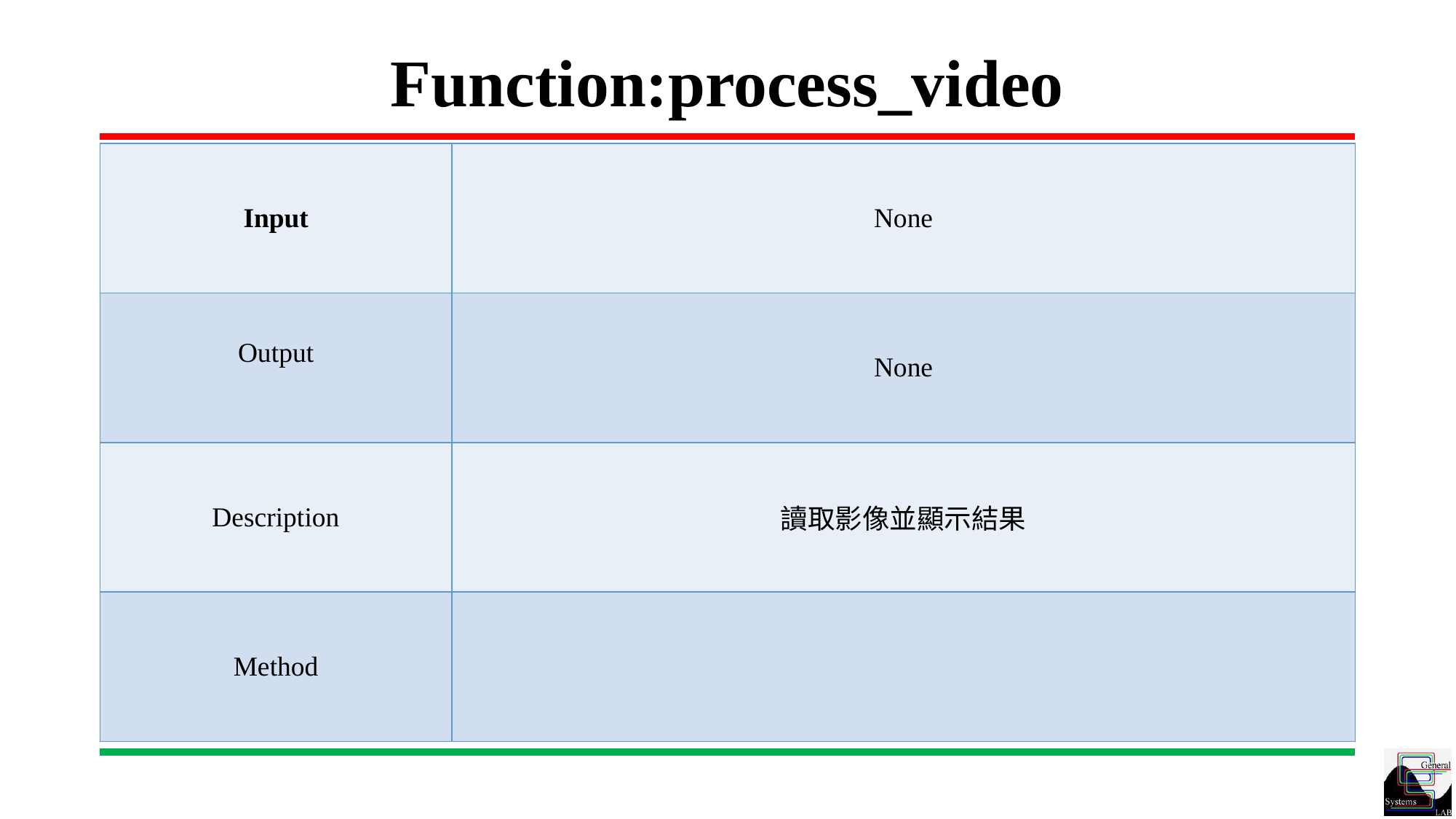

# Function:process_video
| Input | None |
| --- | --- |
| Output | None |
| Description | 讀取影像並顯示結果 |
| Method |  |